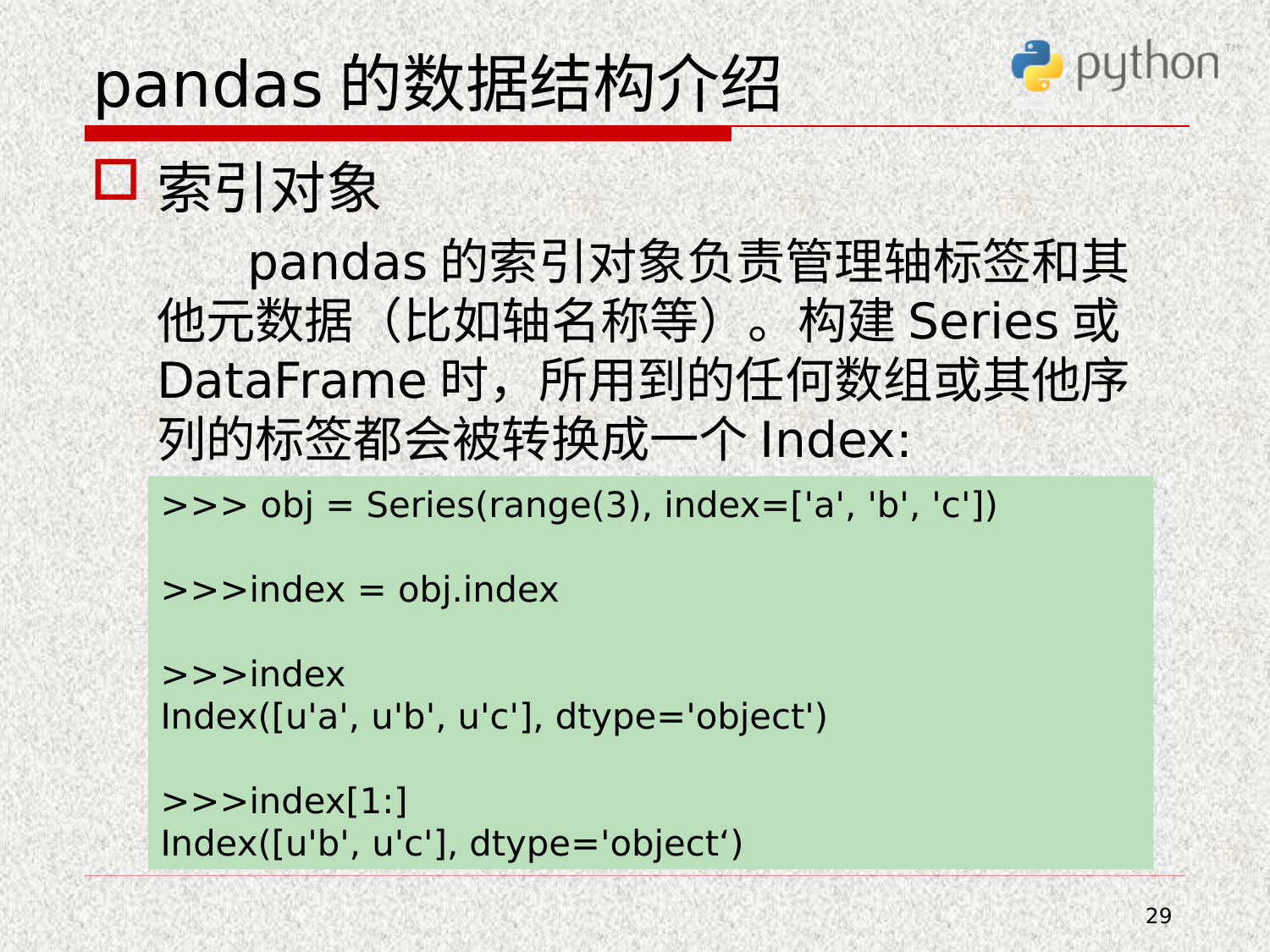

# pandas的数据结构介绍
索引对象
          pandas的索引对象负责管理轴标签和其他元数据（比如轴名称等）。构建Series或 DataFrame时，所用到的任何数组或其他序列的标签都会被转换成一个Index:
>>> obj = Series(range(3), index=['a', 'b', 'c'])

>>>index = obj.index

>>>index
Index([u'a', u'b', u'c'], dtype='object')

>>>index[1:]
Index([u'b', u'c'], dtype='object‘)
29